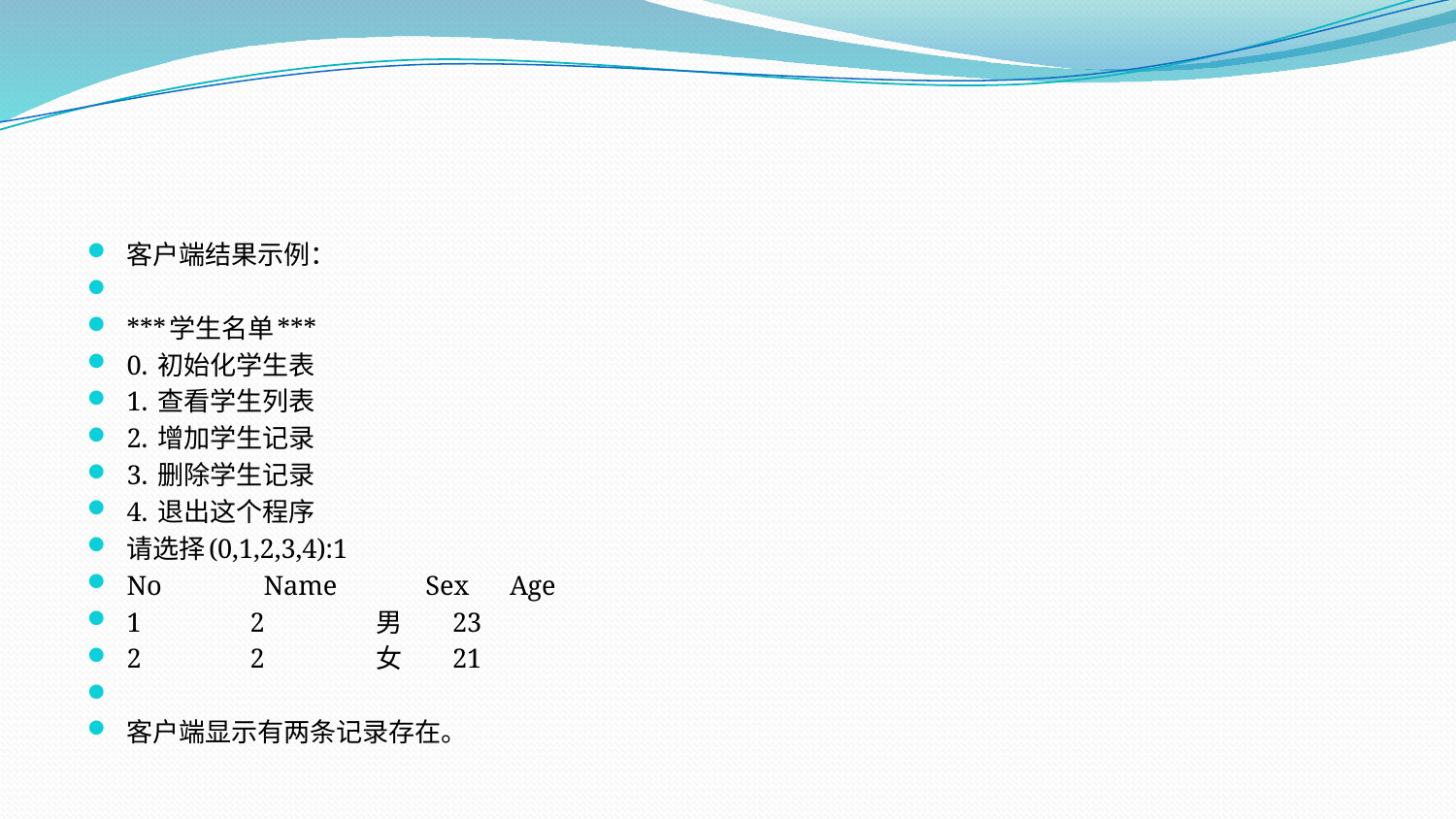

#
客户端结果示例：

***学生名单***
0. 初始化学生表
1. 查看学生列表
2. 增加学生记录
3. 删除学生记录
4. 退出这个程序
请选择(0,1,2,3,4):1
No               Name             Sex      Age
1                2                男        23
2                2                女        21

客户端显示有两条记录存在。